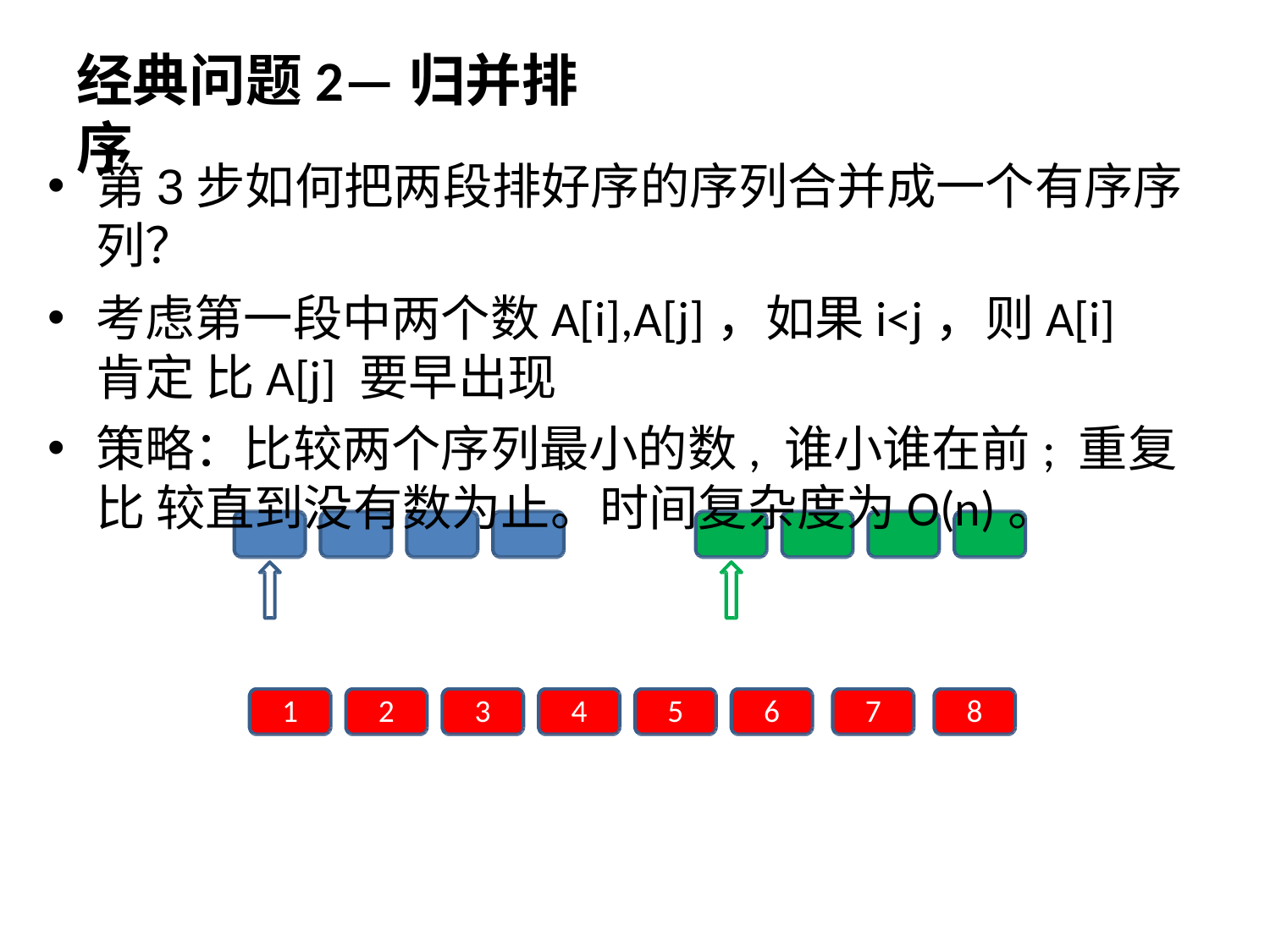

# 经典问题2—归并排序
第3步如何把两段排好序的序列合并成一个有序序列？
考虑第一段中两个数A[i],A[j]，如果i<j，则A[i] 肯定 比A[j] 要早出现
策略：比较两个序列最小的数, 谁小谁在前; 重复比 较直到没有数为止。时间复杂度为O(n)。
1	3	5	6	2	4	7	8

1
2
3
4
5
6
7
8